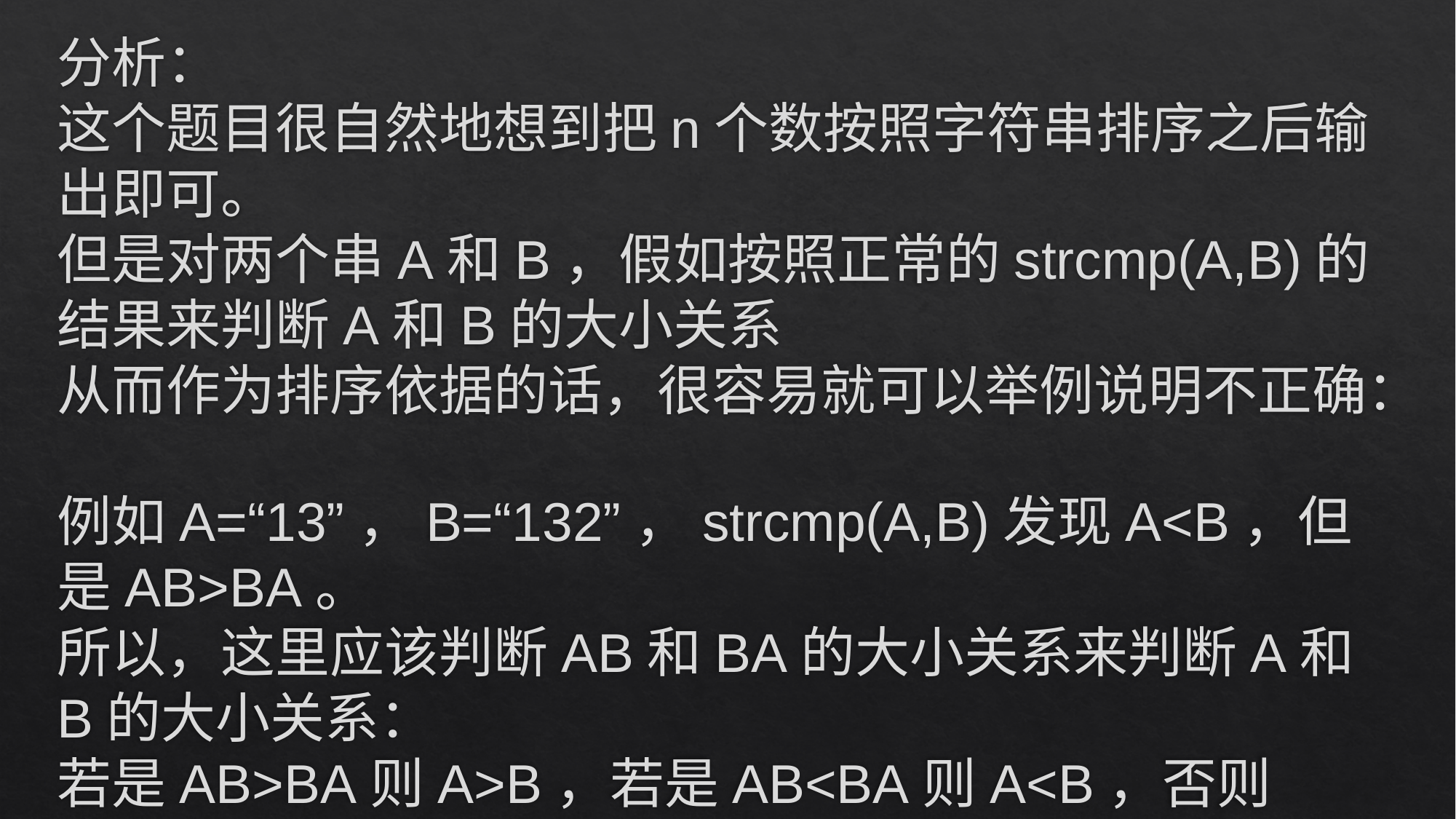

分析：
这个题目很自然地想到把n个数按照字符串排序之后输出即可。
但是对两个串A和B，假如按照正常的strcmp(A,B)的结果来判断A和B的大小关系
从而作为排序依据的话，很容易就可以举例说明不正确：
例如A=“13”，B=“132”，strcmp(A,B)发现A<B，但是AB>BA。
所以，这里应该判断AB和BA的大小关系来判断A和B的大小关系：
若是AB>BA则A>B，若是AB<BA则A<B，否则A==B。
按照这个比较规则对所有字符串排序并输出即可。